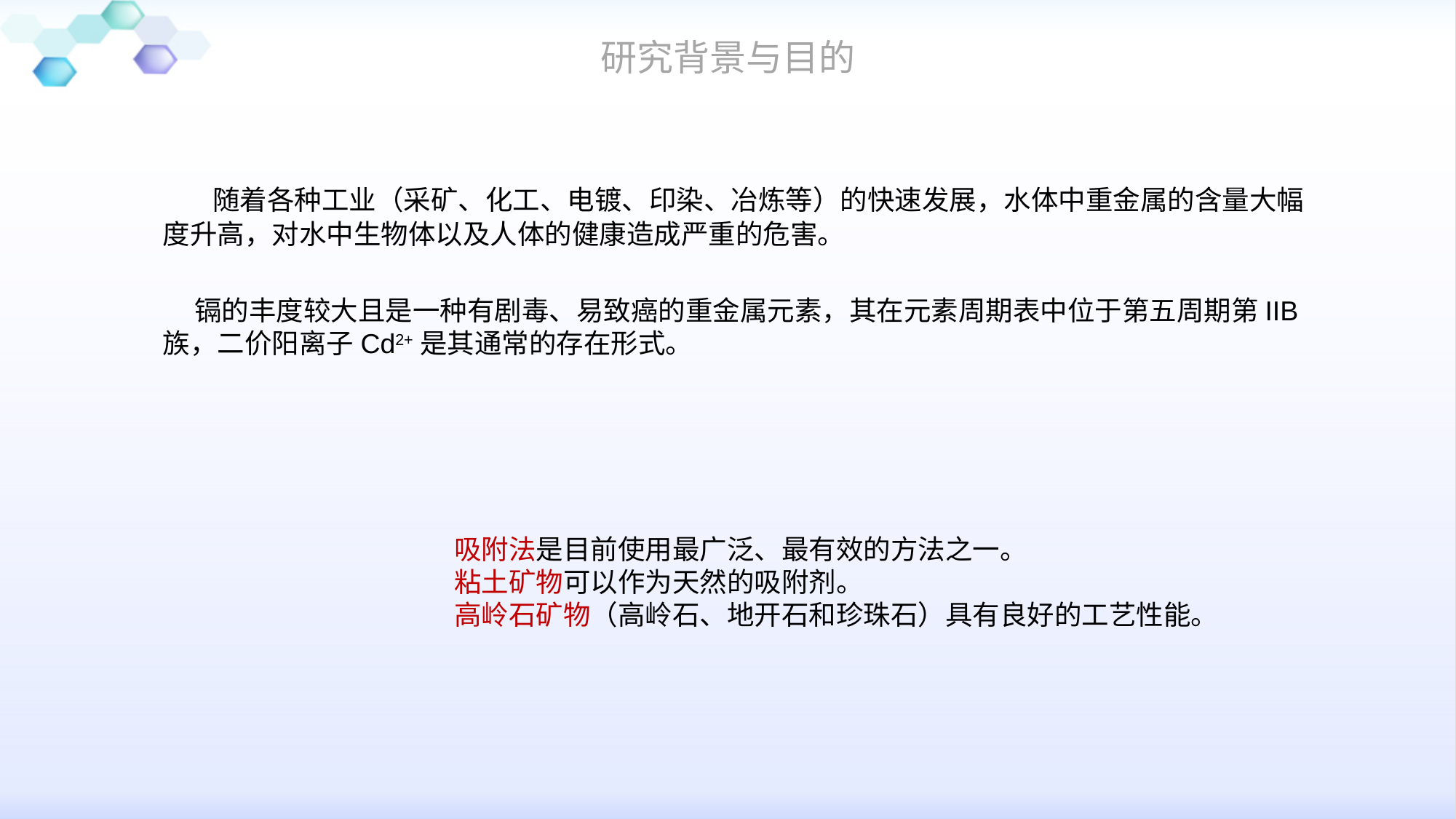

# 研究背景与目的
     随着各种工业（采矿、化工、电镀、印染、冶炼等）的快速发展，水体中重金属的含量大幅度升高，对水中生物体以及人体的健康造成严重的危害。

    镉的丰度较大且是一种有剧毒、易致癌的重金属元素，其在元素周期表中位于第五周期第IIB族，二价阳离子Cd2+是其通常的存在形式。

吸附法是目前使用最广泛、最有效的方法之一。
粘土矿物可以作为天然的吸附剂。
高岭石矿物（高岭石、地开石和珍珠石）具有良好的工艺性能。